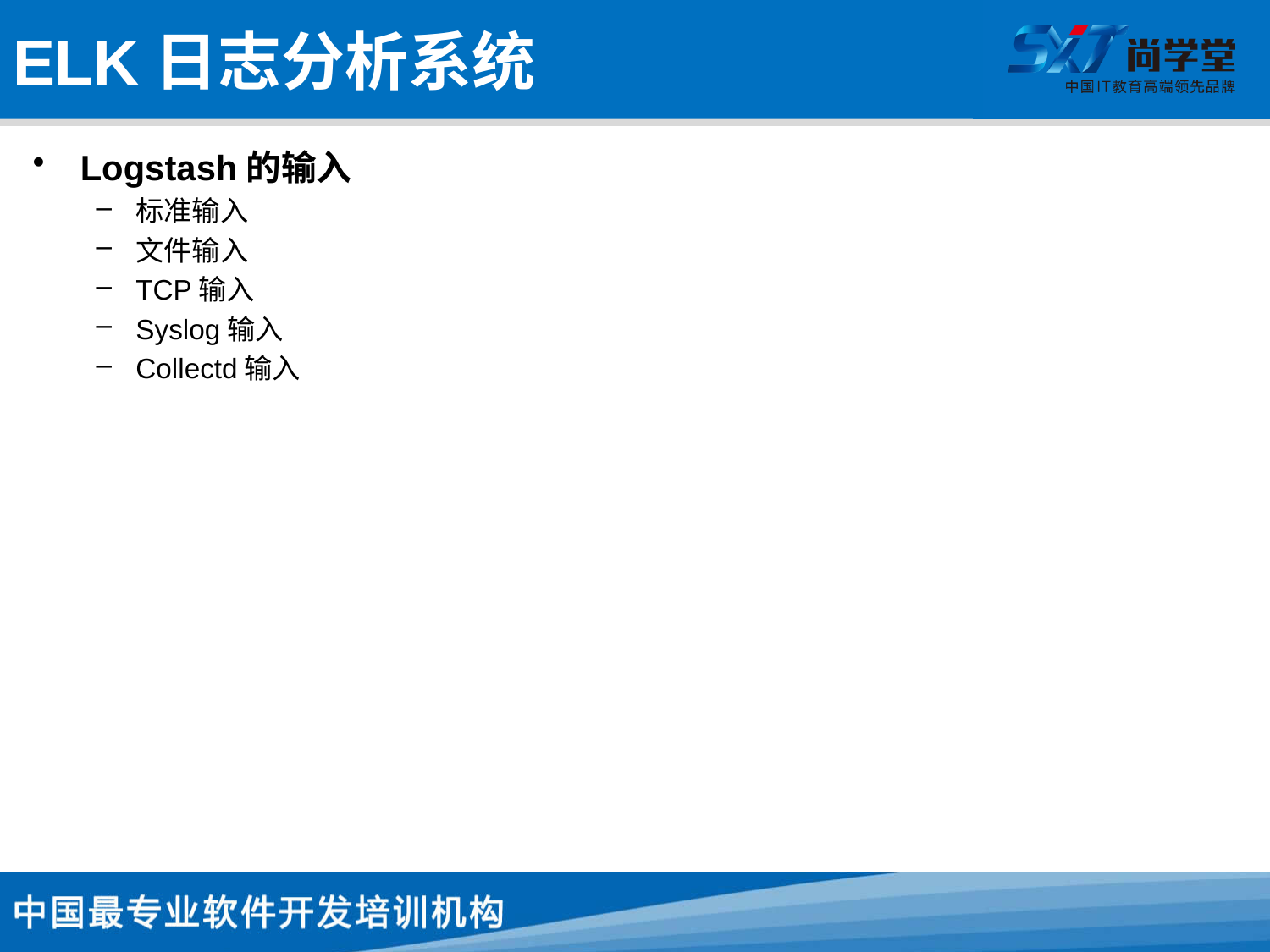

# ELK日志分析系统
Logstash的输入
标准输入
文件输入
TCP输入
Syslog输入
Collectd输入